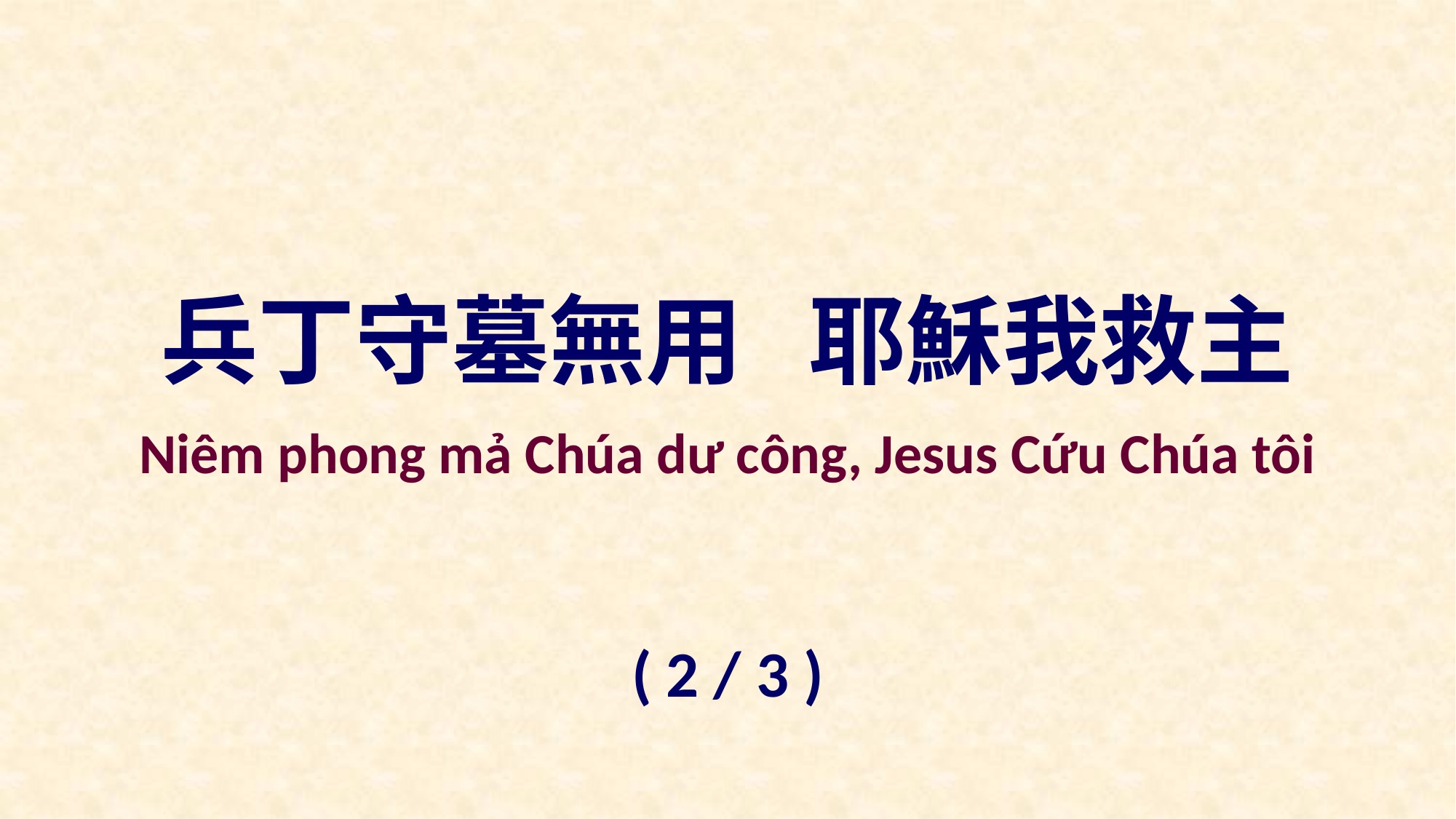

兵丁守墓無用   耶穌我救主
Niêm phong mả Chúa dư công, Jesus Cứu Chúa tôi
( 2 / 3 )